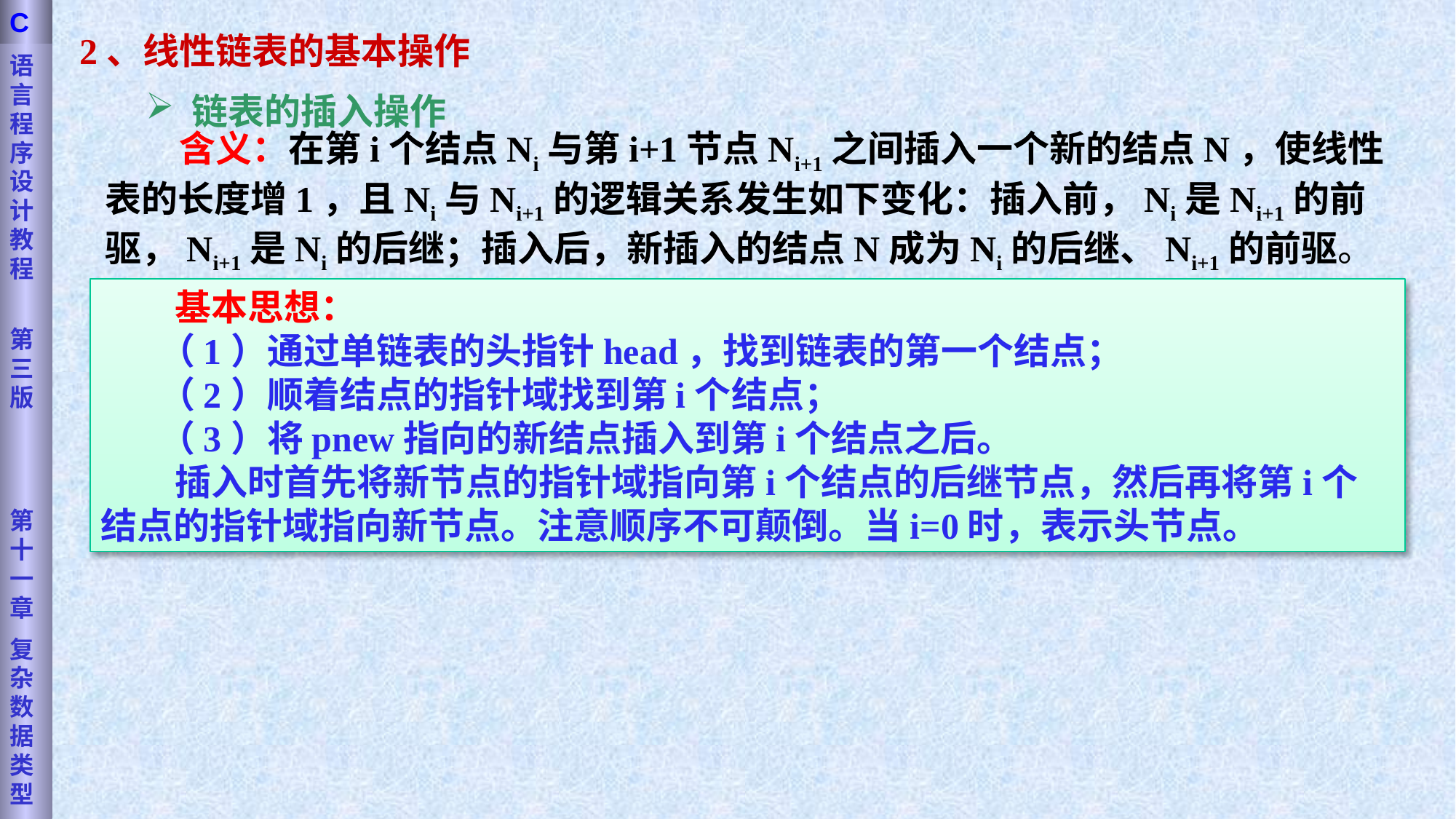

语言程序设计教程
第三版

第十一章
复杂数据类型
C
2、线性链表的基本操作
 链表的插入操作
        含义：在第i个结点Ni与第i+1节点Ni+1之间插入一个新的结点N，使线性表的长度增1，且Ni与Ni+1的逻辑关系发生如下变化：插入前，Ni是Ni+1的前驱，Ni+1是Ni的后继；插入后，新插入的结点N成为Ni的后继、Ni+1的前驱。
        基本思想：
      （1）通过单链表的头指针head，找到链表的第一个结点；
      （2）顺着结点的指针域找到第i个结点；
      （3）将pnew指向的新结点插入到第i个结点之后。
        插入时首先将新节点的指针域指向第i个结点的后继节点，然后再将第i个结点的指针域指向新节点。注意顺序不可颠倒。当i=0时，表示头节点。